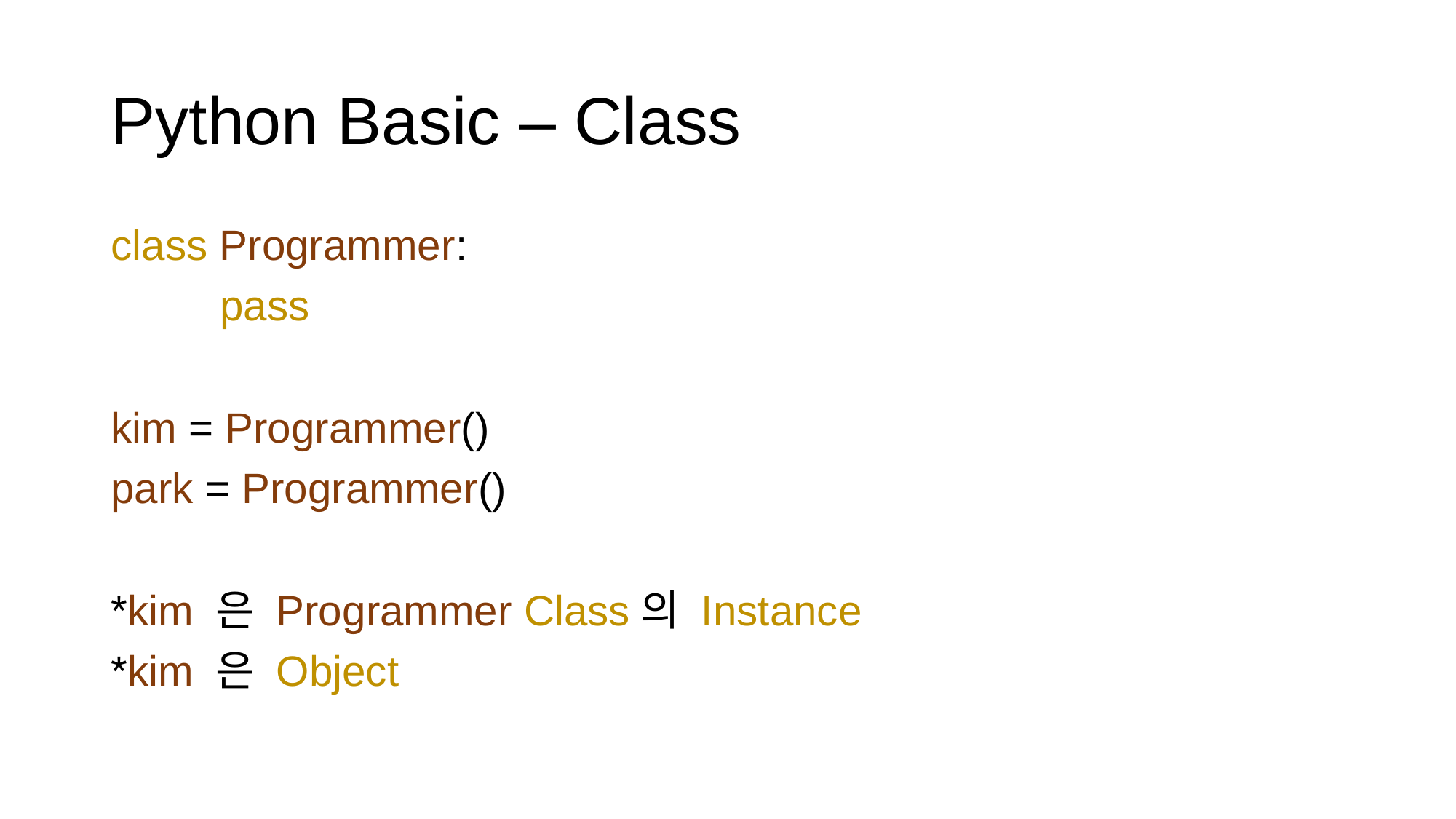

# Python Basic – Class
class Programmer:
	pass

kim = Programmer()
park = Programmer()

*kim 은 Programmer Class의 Instance
*kim 은 Object